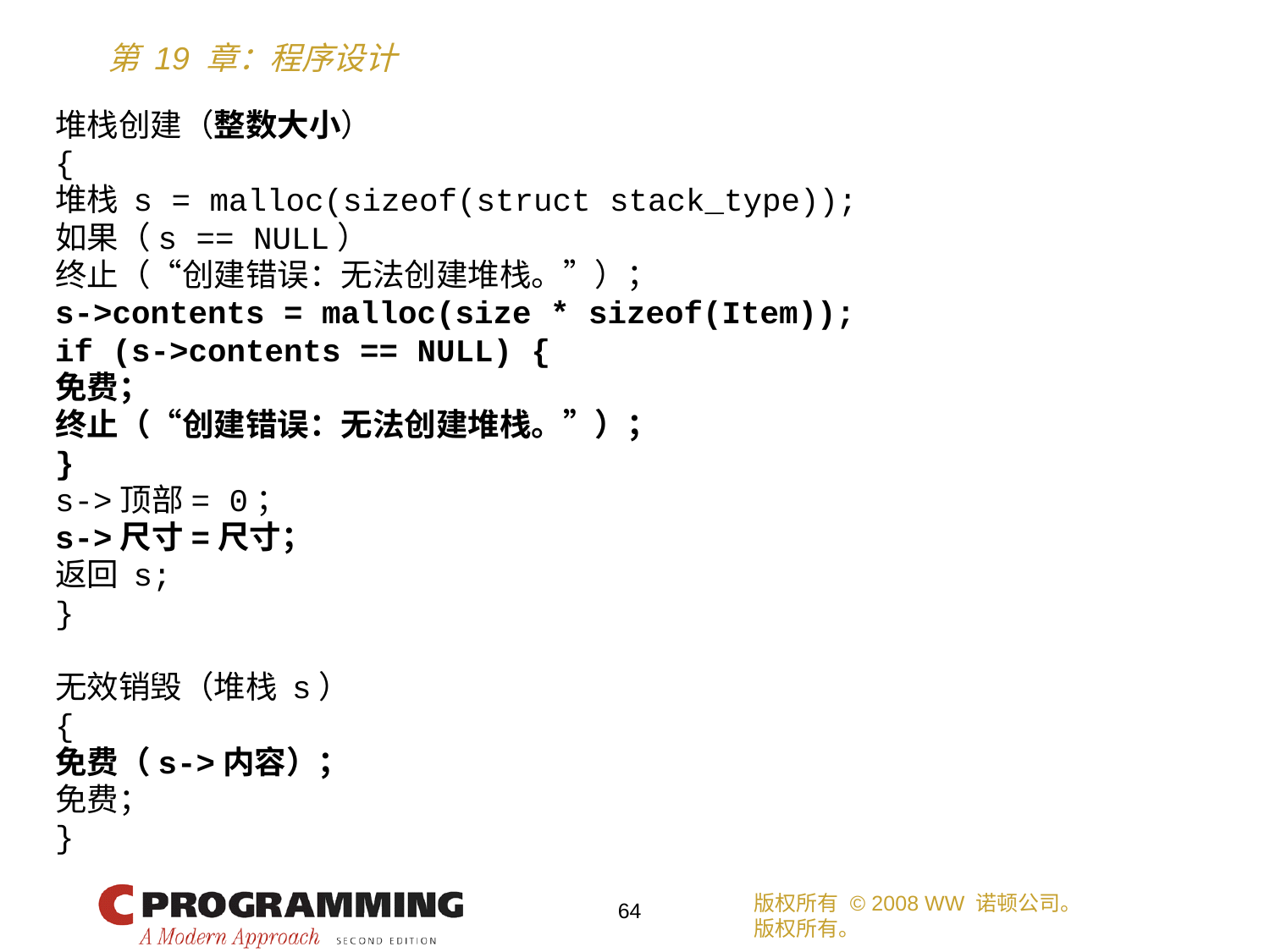

堆栈创建（整数大小）
{
堆栈 s = malloc(sizeof(struct stack_type));
如果（s == NULL）
终止（“创建错误：无法创建堆栈。”）；
s->contents = malloc(size * sizeof(Item));
if (s->contents == NULL) {
免费；
终止（“创建错误：无法创建堆栈。”）；
}
s->顶部= 0；
s->尺寸=尺寸；
返回 s;
}

无效销毁（堆栈 s）
{
免费（s->内容）；
免费；
}
版权所有 © 2008 WW 诺顿公司。
版权所有。
64